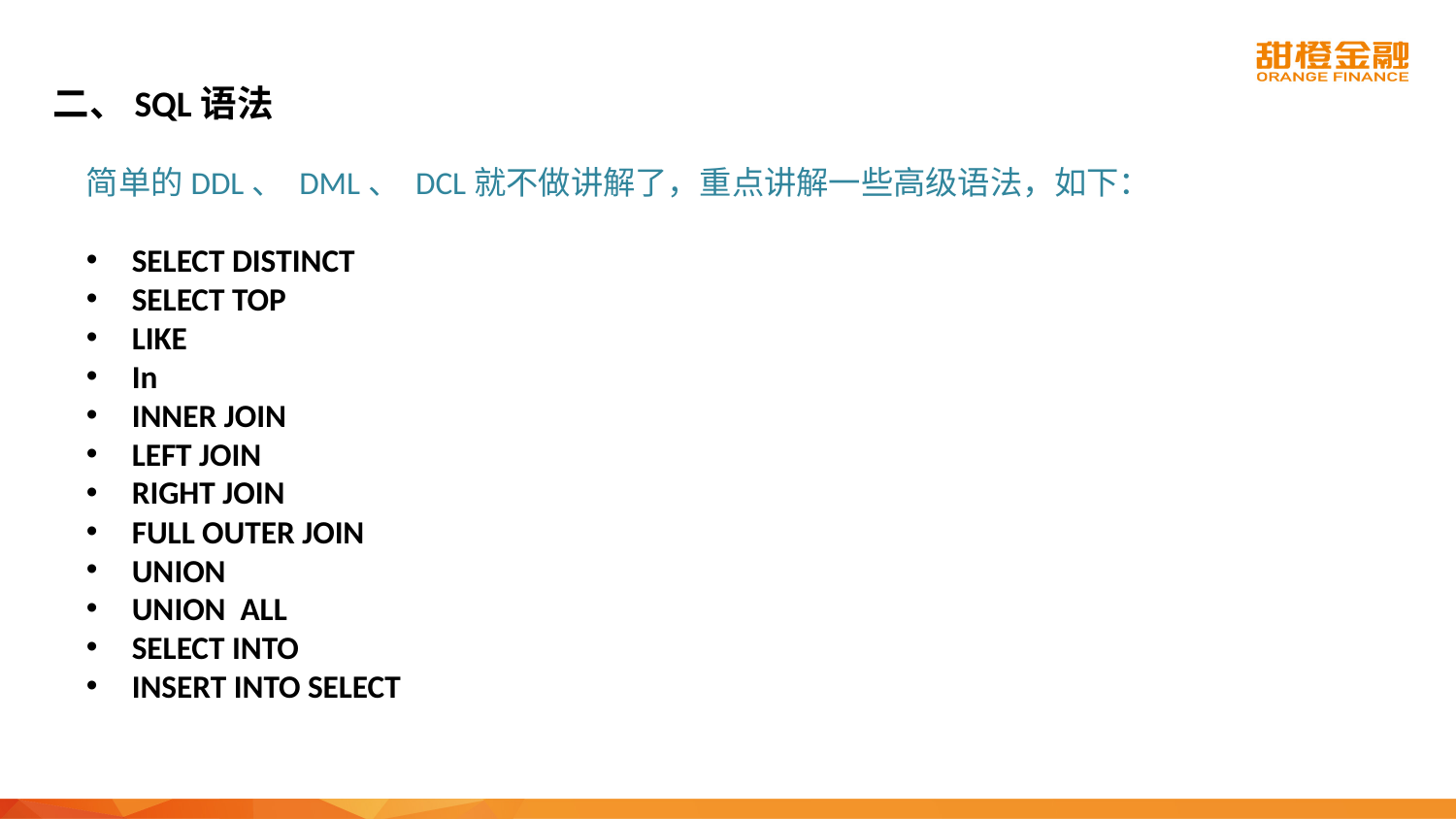

# 二、SQL语法
简单的DDL、 DML、 DCL就不做讲解了，重点讲解一些高级语法，如下：

SELECT DISTINCT
SELECT TOP
LIKE
In
INNER JOIN
LEFT JOIN
RIGHT JOIN
FULL OUTER JOIN
UNION
UNION  ALL
SELECT INTO
INSERT INTO SELECT